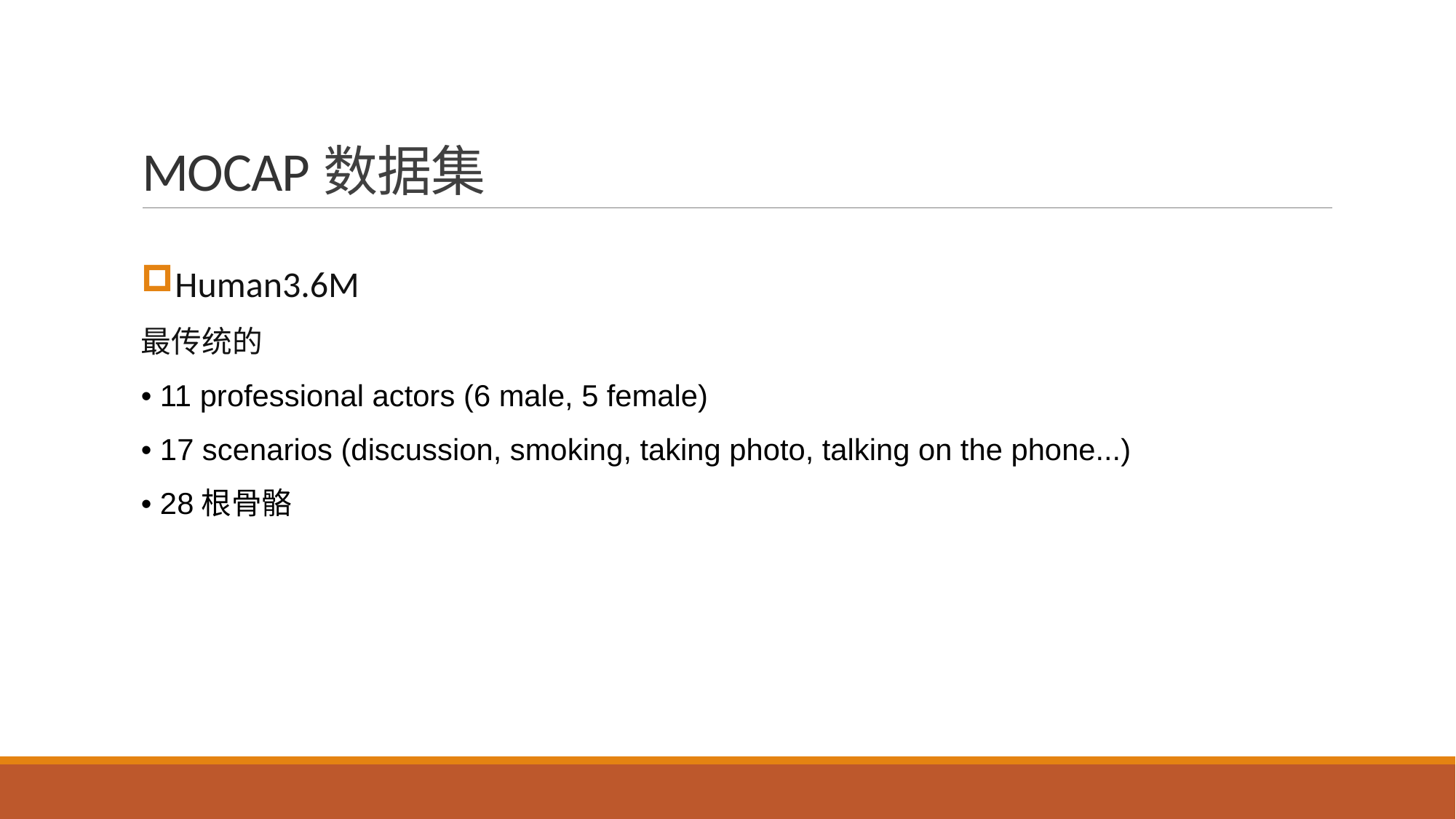

# MOCAP数据集
Human3.6M
最传统的
• 11 professional actors (6 male, 5 female)
• 17 scenarios (discussion, smoking, taking photo, talking on the phone...)
• 28根骨骼